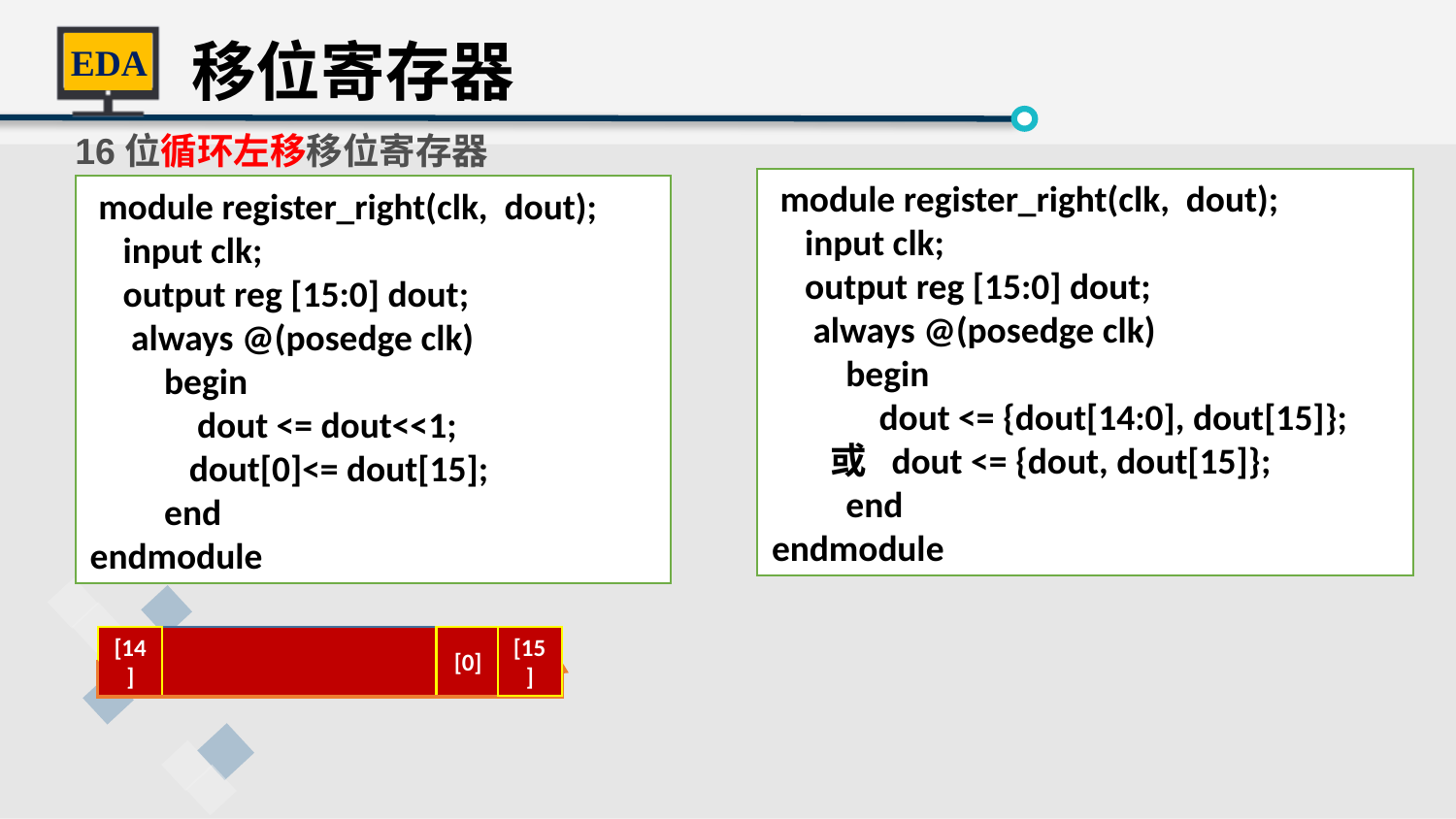

移位寄存器
16位循环左移移位寄存器
 module register_right(clk,  dout);
    input clk;
    output reg [15:0] dout;
     always @(posedge clk)
         begin
             dout <= {dout[14:0], dout[15]};
      或  dout <= {dout, dout[15]};
         end
endmodule
 module register_right(clk,  dout);
    input clk;
    output reg [15:0] dout;
     always @(posedge clk)
         begin
             dout <= dout<<1;
            dout[0]<= dout[15];
         end
endmodule

[14]
[0]
[15]